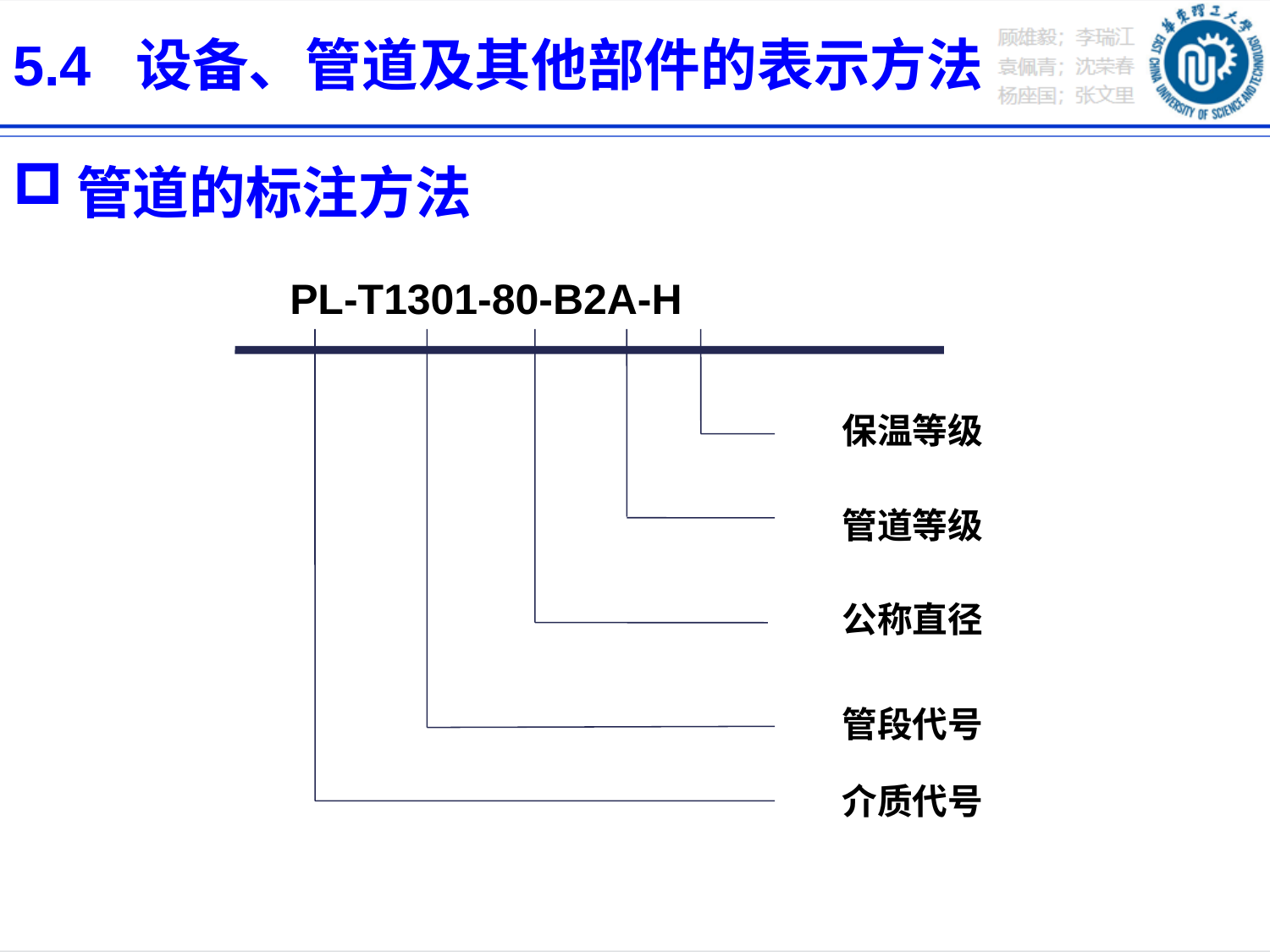

5.4  设备、管道及其他部件的表示方法
管道的标注方法
PL-T1301-80-B2A-H

保温等级

管道等级

公称直径

管段代号

介质代号